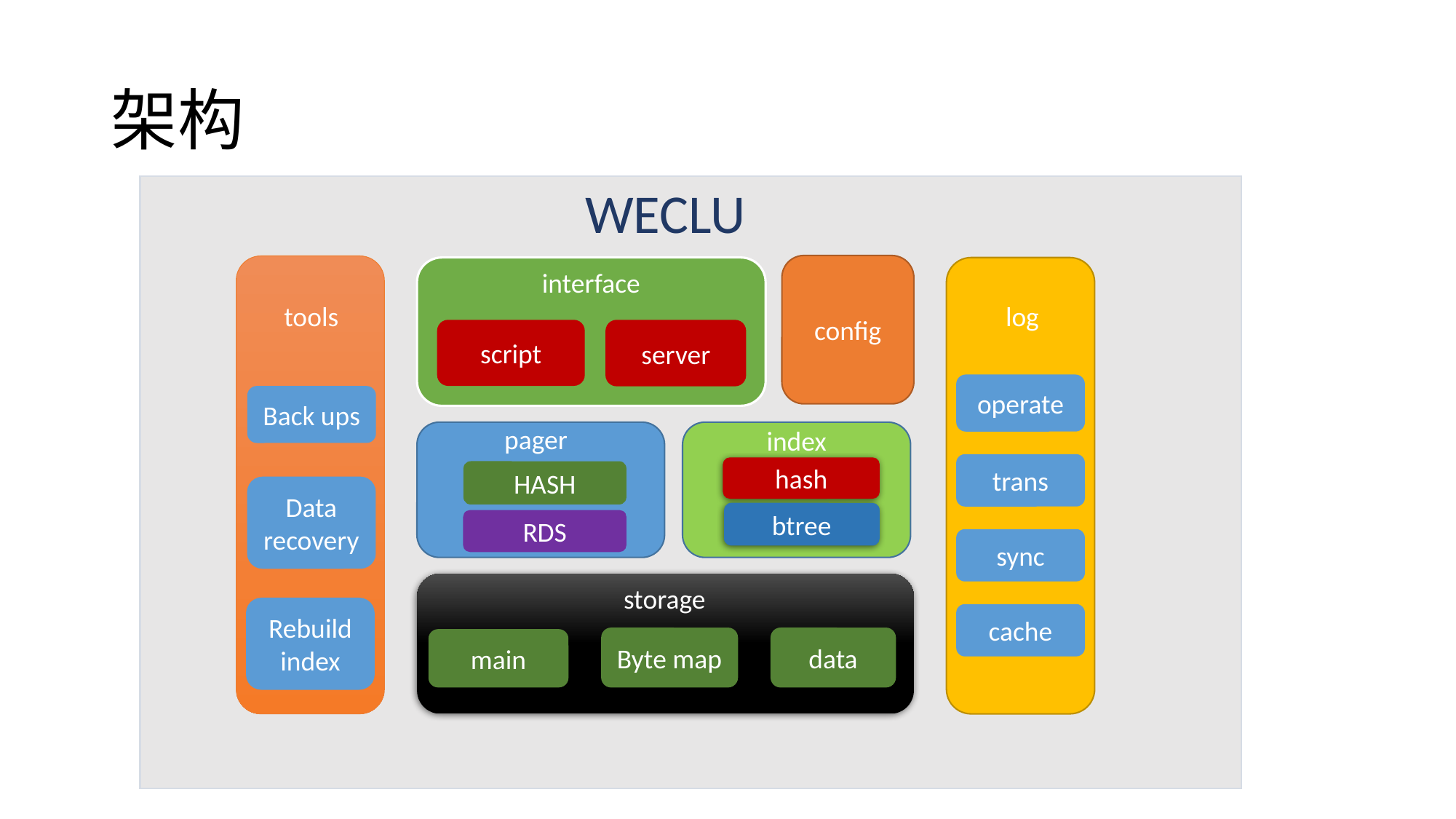

# 架构
WECLU

config

interface
tools
log
script
server
operate
Back ups
pager
index

trans
hash
HASH
Data recovery
btree
RDS
sync

storage
Rebuild index
cache
Byte map
data
main